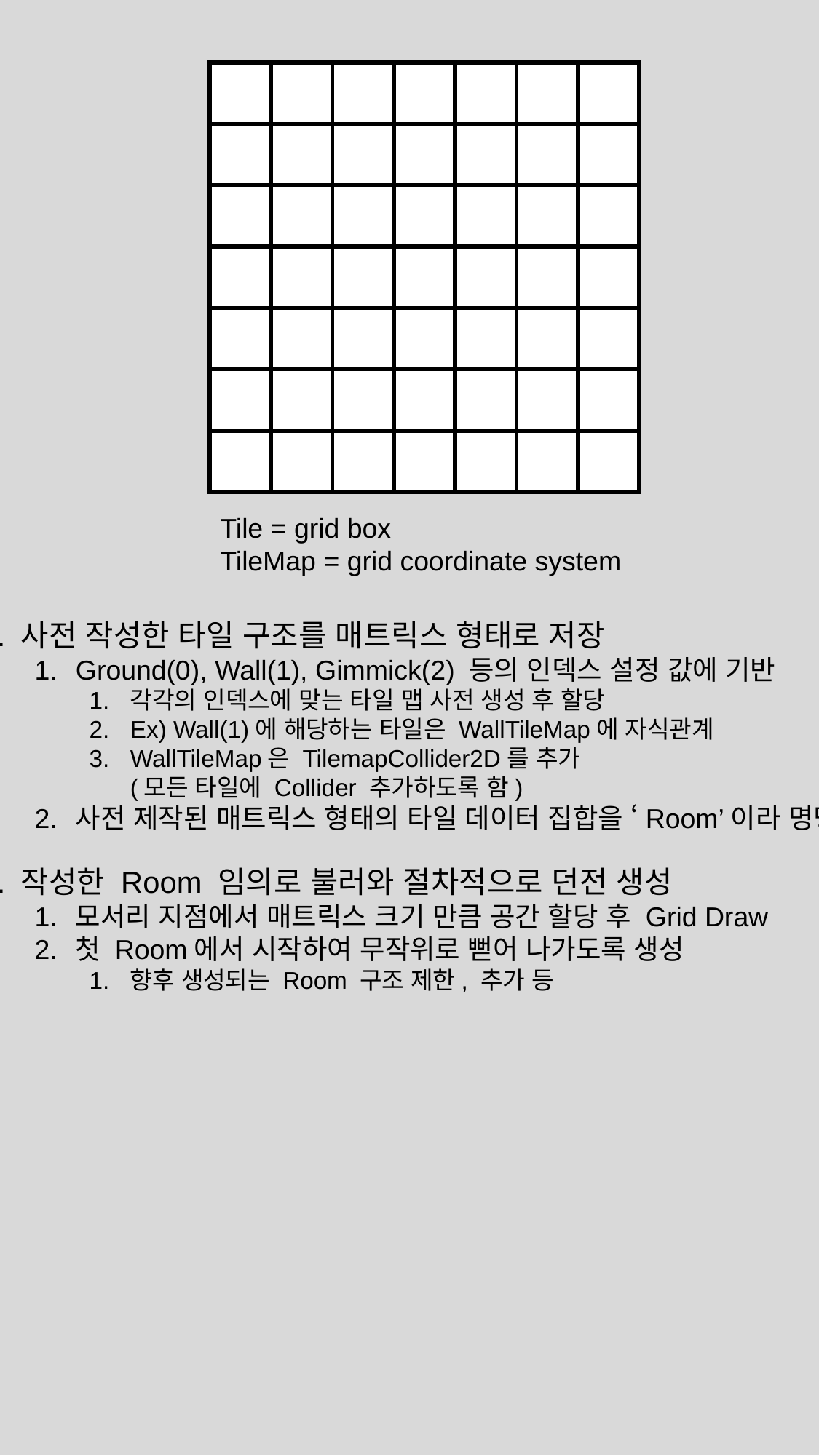

|  |  |  |  |  |  |  |
| --- | --- | --- | --- | --- | --- | --- |
|  |  |  |  |  |  |  |
|  |  |  |  |  |  |  |
|  |  |  |  |  |  |  |
|  |  |  |  |  |  |  |
|  |  |  |  |  |  |  |
|  |  |  |  |  |  |  |
Tile = grid box
TileMap = grid coordinate system
사전 작성한 타일 구조를 매트릭스 형태로 저장
Ground(0), Wall(1), Gimmick(2) 등의 인덱스 설정 값에 기반
각각의 인덱스에 맞는 타일 맵 사전 생성 후 할당
Ex) Wall(1)에 해당하는 타일은 WallTileMap에 자식관계
WallTileMap은 TilemapCollider2D를 추가
(모든 타일에 Collider 추가하도록 함)
사전 제작된 매트릭스 형태의 타일 데이터 집합을 ‘Room’이라 명명

작성한 Room 임의로 불러와 절차적으로 던전 생성
모서리 지점에서 매트릭스 크기 만큼 공간 할당 후 Grid Draw
첫 Room에서 시작하여 무작위로 뻗어 나가도록 생성
향후 생성되는 Room 구조 제한, 추가 등